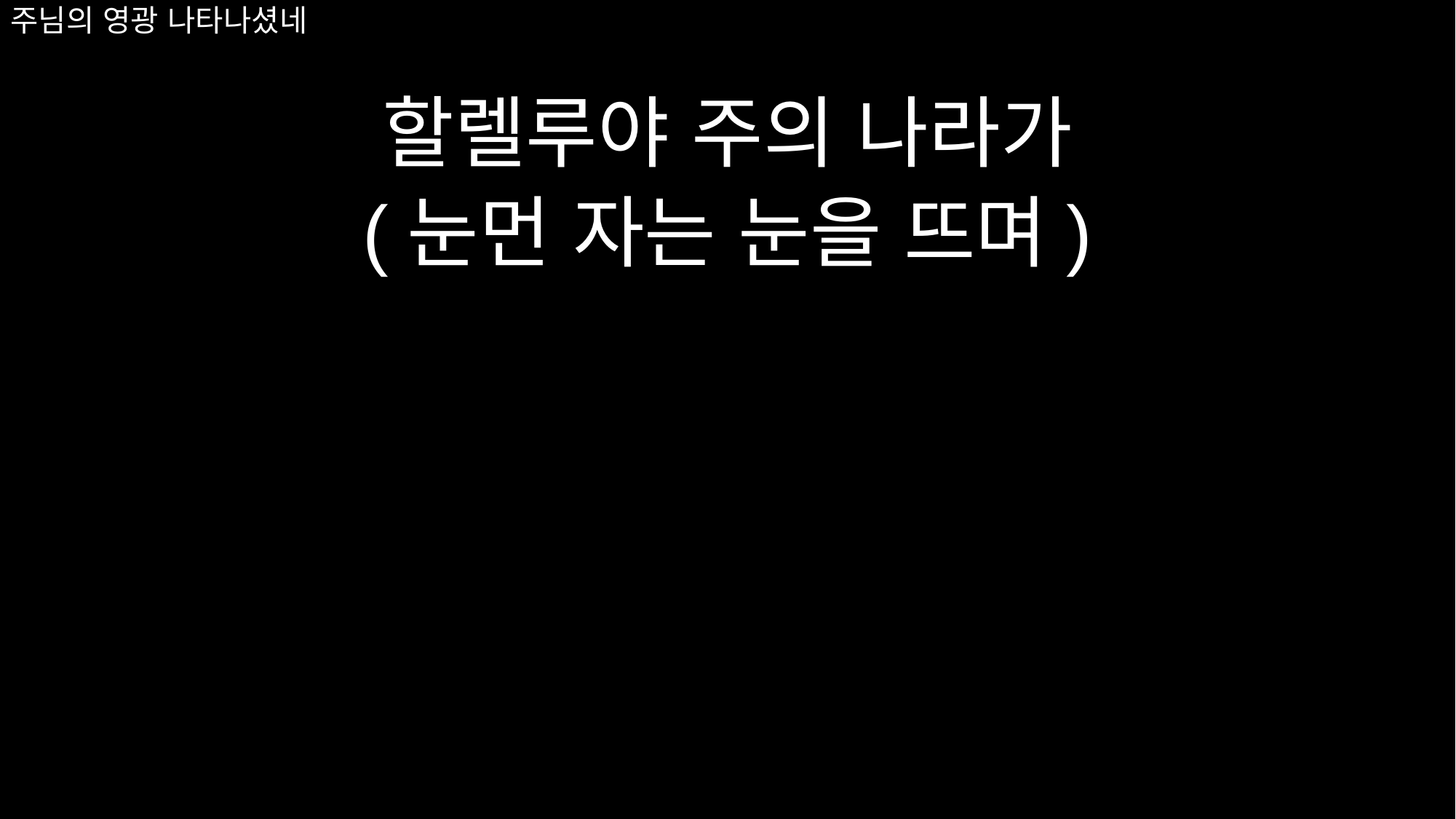

# 주님의 영광 나타나셨네
할렐루야 주의 나라가
(눈먼 자는 눈을 뜨며)